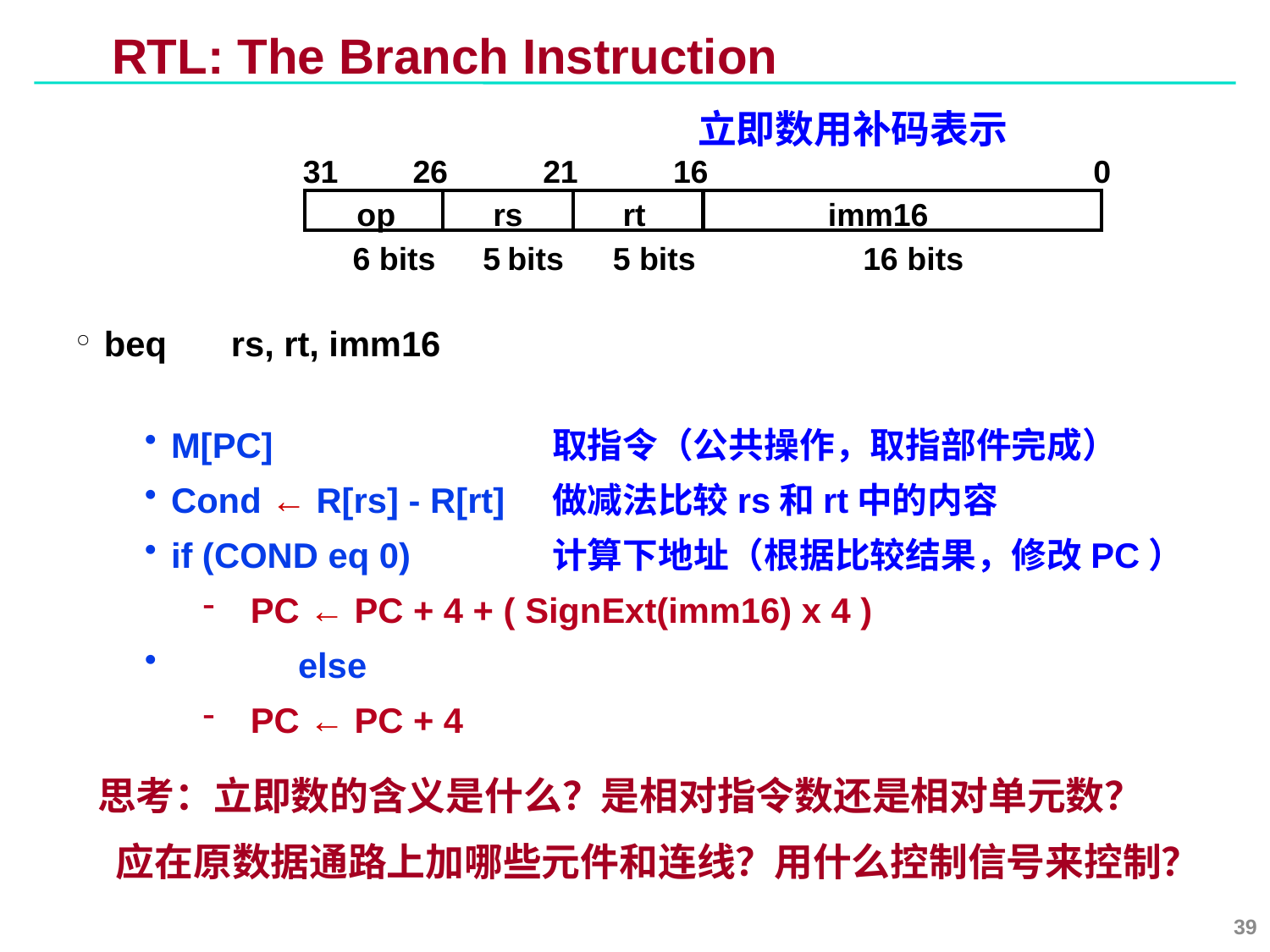

# RTL: The Branch Instruction
立即数用补码表示
31
26
21
16
0
op

rs

rt

imm16

6 bits
5 bits
5 bits
16 bits
beq	rs, rt, imm16

M[PC]			取指令（公共操作，取指部件完成）
Cond ← R[rs] - R[rt]	做减法比较rs和rt中的内容
if (COND eq 0)		计算下地址（根据比较结果，修改PC）
PC ← PC + 4 + ( SignExt(imm16) x 4 )
	else
PC ← PC + 4
思考：立即数的含义是什么？是相对指令数还是相对单元数？
 应在原数据通路上加哪些元件和连线？用什么控制信号来控制？
39